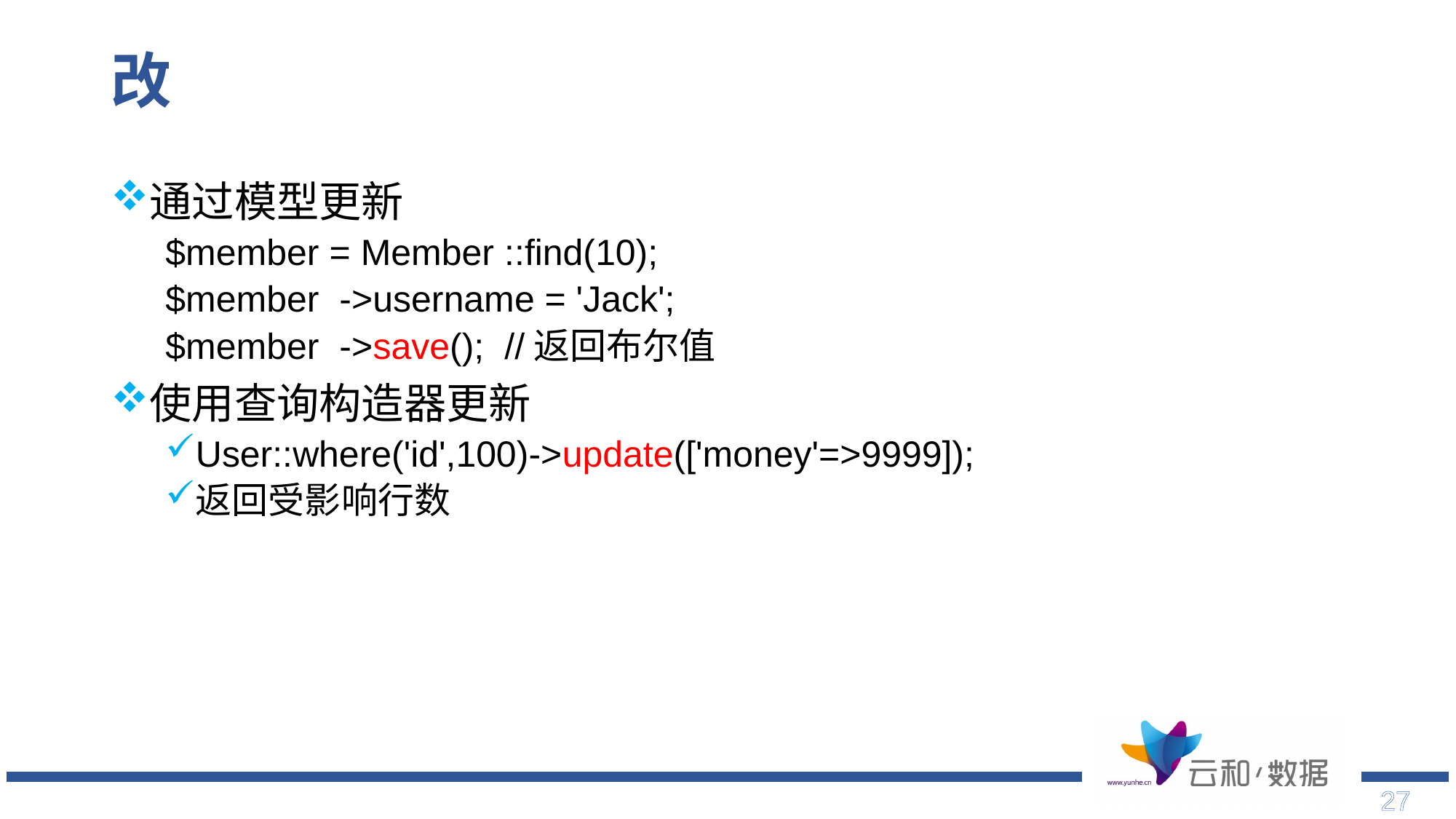

# 改
通过模型更新
$member = Member ::find(10);
$member  ->username = 'Jack';
$member  ->save();  //返回布尔值
使用查询构造器更新
User::where('id',100)->update(['money'=>9999]);
返回受影响行数